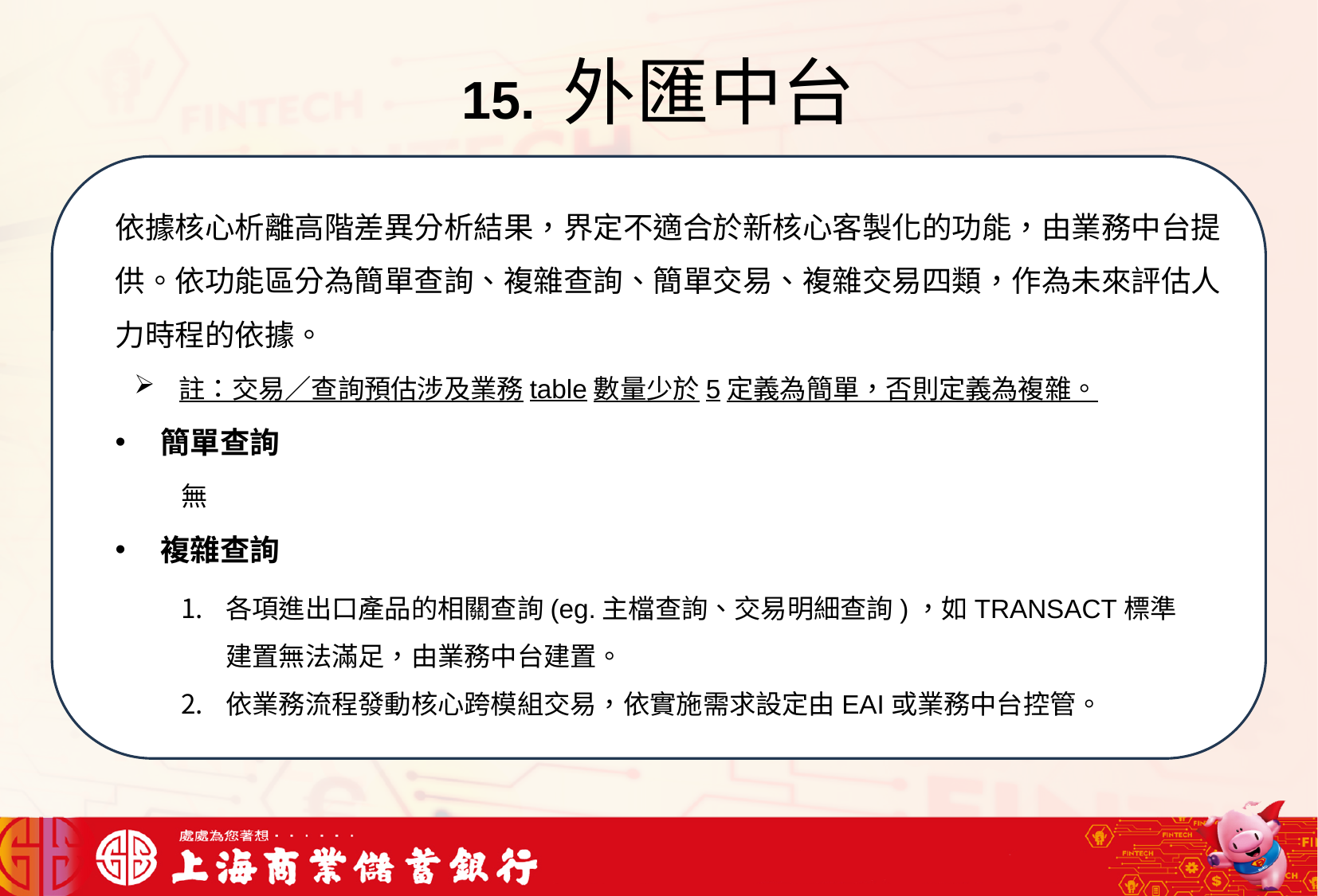

# 15. 外匯中台
我們可以將信用卡相關資料存在一個檔案中，將這些檔案中的文字進行詞向量的轉換，把文字轉成數字向量存在向量資料庫中，透過檢索器在向量資料庫搜尋與用戶問題最接近的資訊，透過生成器，生成最合適的答案回覆用戶
依據核心析離高階差異分析結果，界定不適合於新核心客製化的功能，由業務中台提供。依功能區分為簡單查詢、複雜查詢、簡單交易、複雜交易四類，作為未來評估人力時程的依據。

簡單查詢

複雜查詢

註：交易／查詢預估涉及業務table數量少於5定義為簡單，否則定義為複雜。

無
各項進出口產品的相關查詢(eg.主檔查詢、交易明細查詢)，如TRANSACT標準建置無法滿足，由業務中台建置。
依業務流程發動核心跨模組交易，依實施需求設定由EAI或業務中台控管。